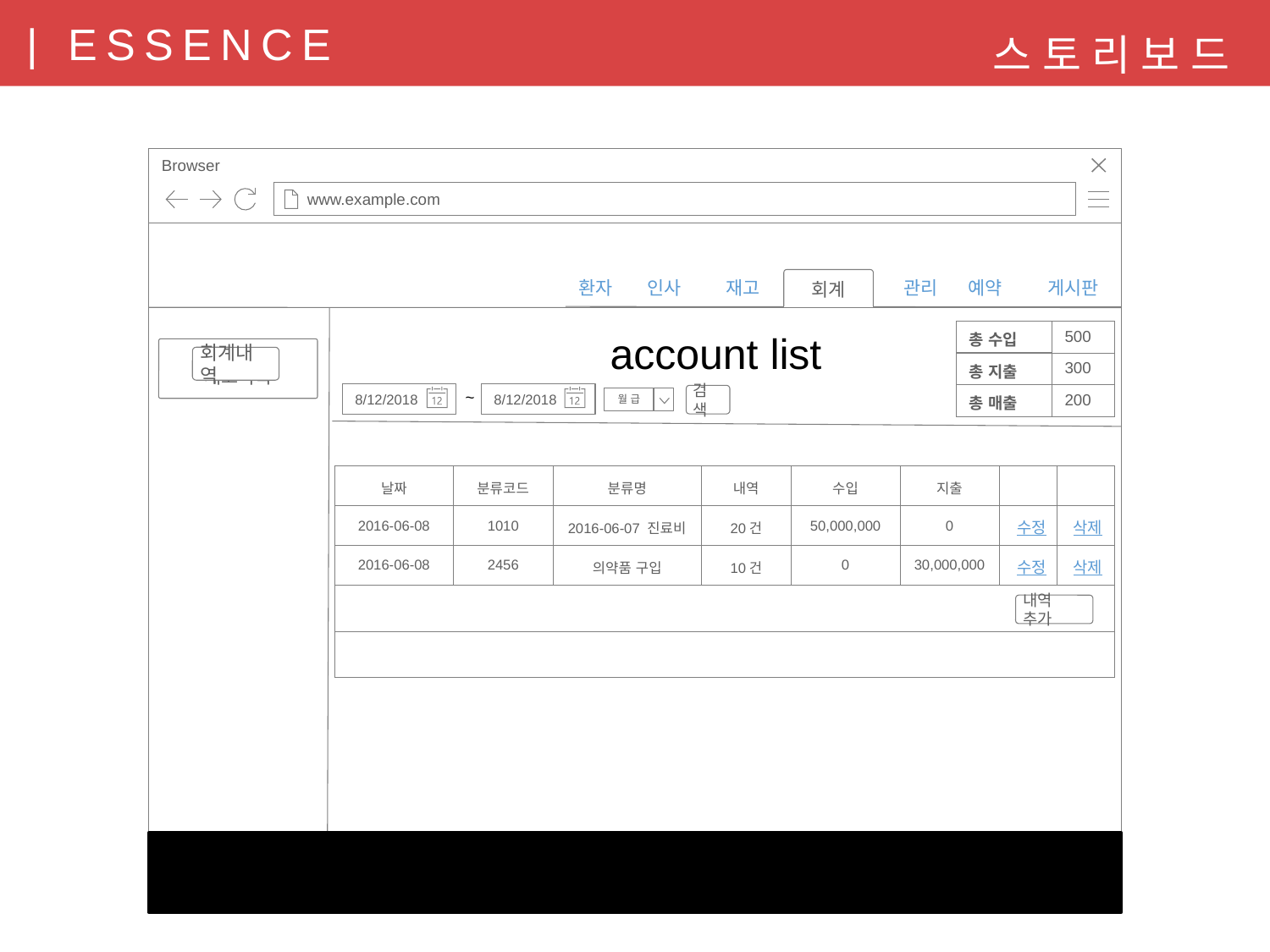

스토리보드
Browser

www.example.com

회계
환자
인사
재고
                회계      관리      예약         게시판

account list
재고목록
회계내역
~
검색
8/12/2018

8/12/2018

월 급

수정
삭제
수정
삭제
내역 추가

| 총 수입 | 500 |
| --- | --- |
| 총 지출 | 300 |
| 총 매출 | 200 |
| 날짜 | 분류코드 | 분류명 | 내역 | 수입 | 지출 |  |  |
| --- | --- | --- | --- | --- | --- | --- | --- |
| 2016-06-08 | 1010 | 2016-06-07 진료비 | 20건 | 50,000,000 | 0 |  |  |
| 2016-06-08 | 2456 | 의약품 구입 | 10건 | 0 | 30,000,000 |  |  |
|  |  |  |  |  |  |  |  |
|  |  |  |  |  |  |  |  |